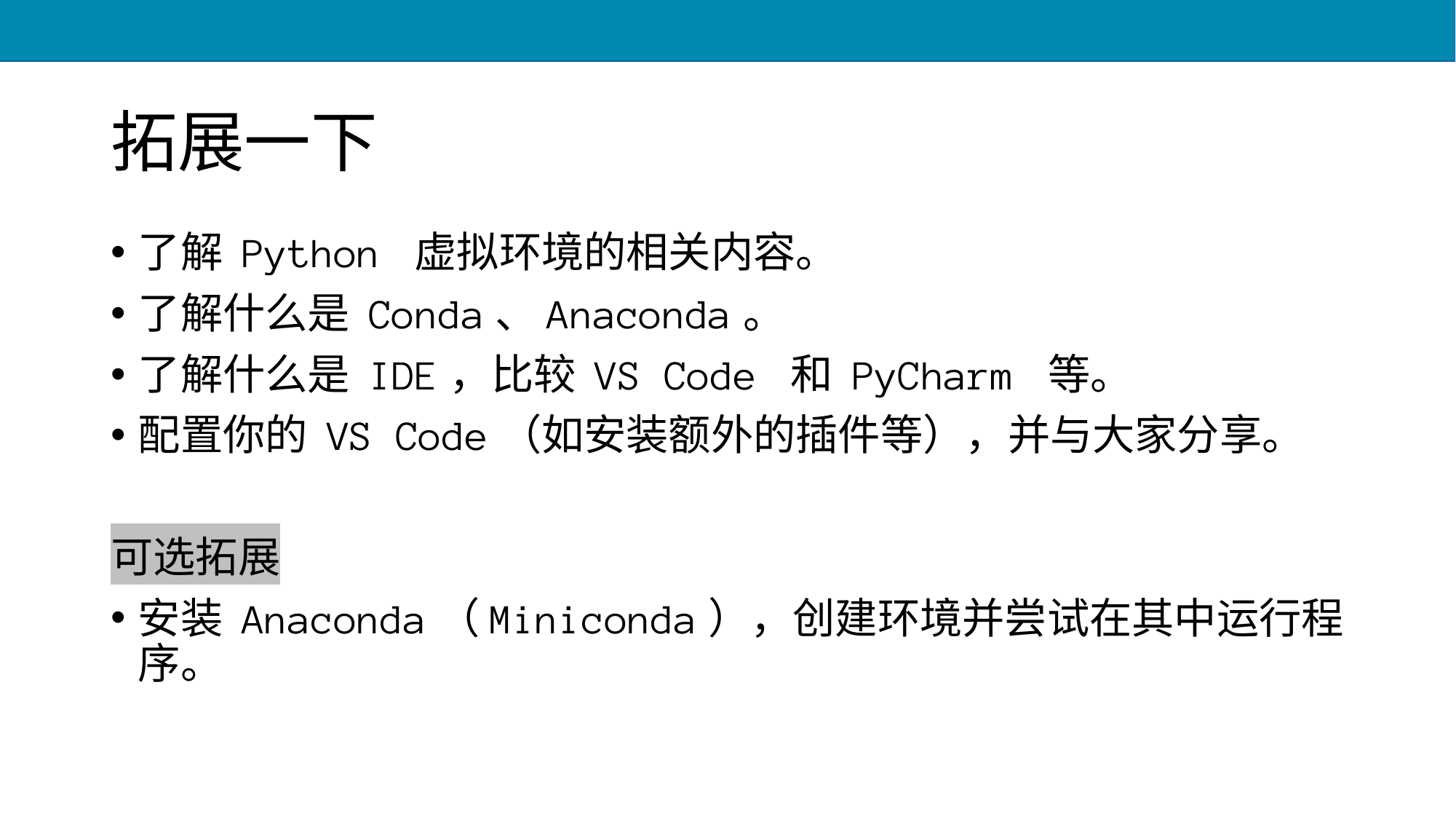

# 拓展一下
了解 Python 虚拟环境的相关内容。
了解什么是 Conda、Anaconda。
了解什么是 IDE，比较 VS Code 和 PyCharm 等。
配置你的 VS Code（如安装额外的插件等），并与大家分享。

可选拓展
安装 Anaconda（Miniconda），创建环境并尝试在其中运行程序。